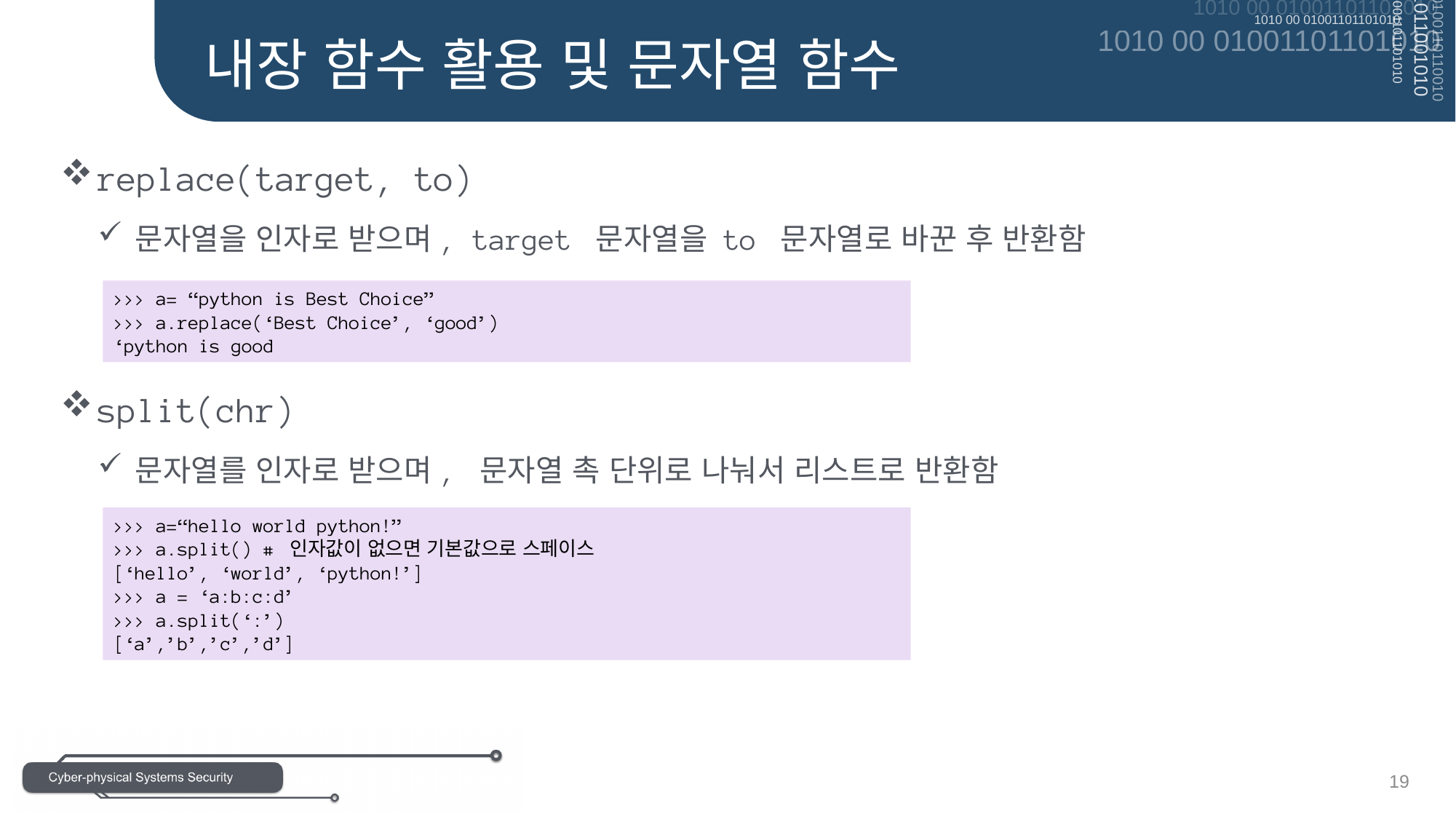

내장 함수 활용 및 문자열 함수
replace(target, to)
문자열을 인자로 받으며, target 문자열을 to 문자열로 바꾼 후 반환함

split(chr)
문자열를 인자로 받으며, 문자열 촉 단위로 나눠서 리스트로 반환함
>>> a= “python is Best Choice”
>>> a.replace(‘Best Choice’, ‘good’)
‘python is good
>>> a=“hello world python!”
>>> a.split() # 인자값이 없으면 기본값으로 스페이스
[‘hello’, ‘world’, ‘python!’]
>>> a = ‘a:b:c:d’
>>> a.split(‘:’)
[‘a’,’b’,’c’,’d’]
19